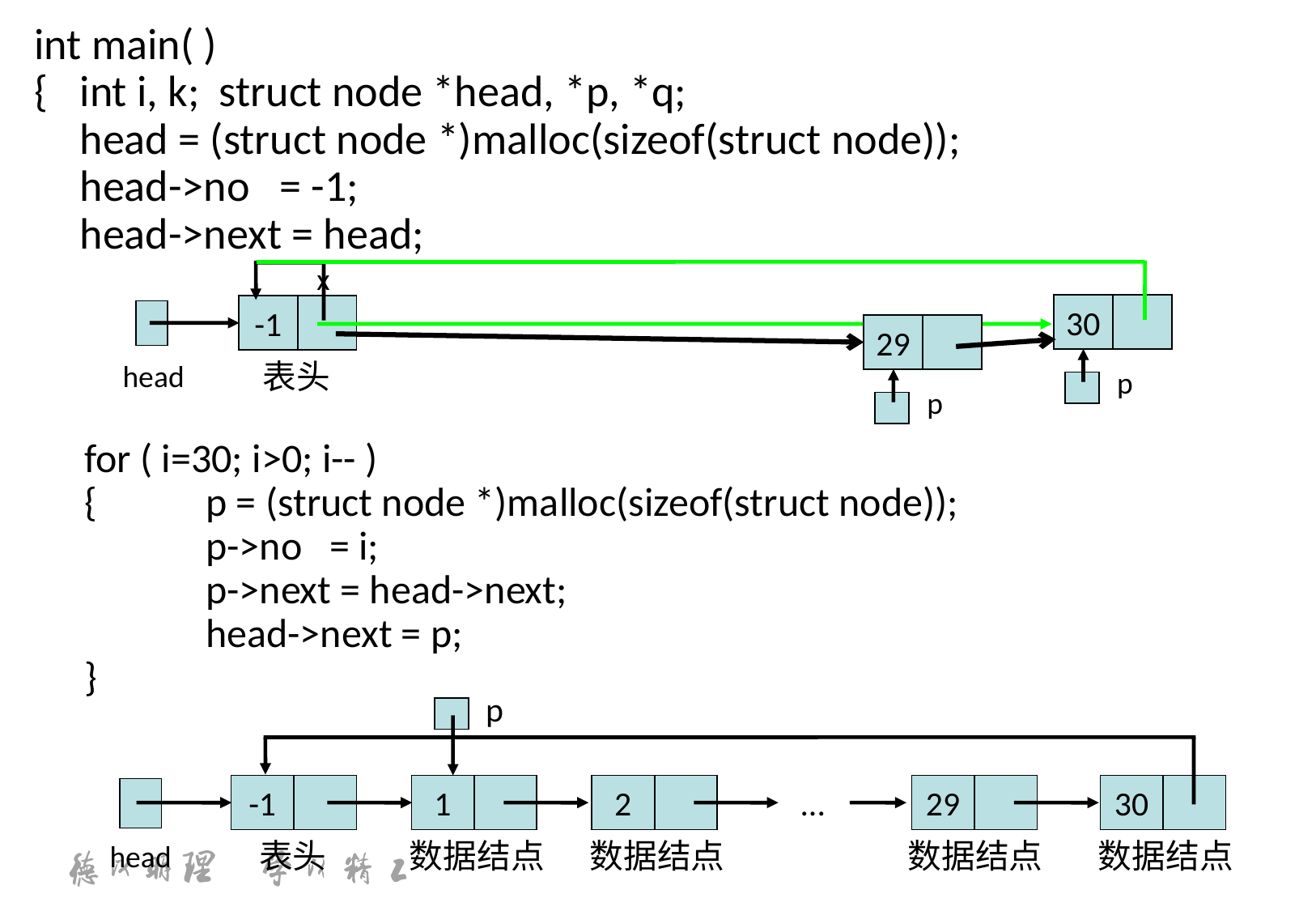

int main( )
{	int i, k;  struct node *head, *p, *q;
	head = (struct node *)malloc(sizeof(struct node));
	head->no   = -1;
	head->next = head;
x

30

-1

29

head
表头
p

p

	for ( i=30; i>0; i-- )
	{	p = (struct node *)malloc(sizeof(struct node));
		p->no   = i;
		p->next = head->next;
		head->next = p;
	}
p

-1

1

2

...
29

30

head
数据结点
数据结点
数据结点
数据结点
表头